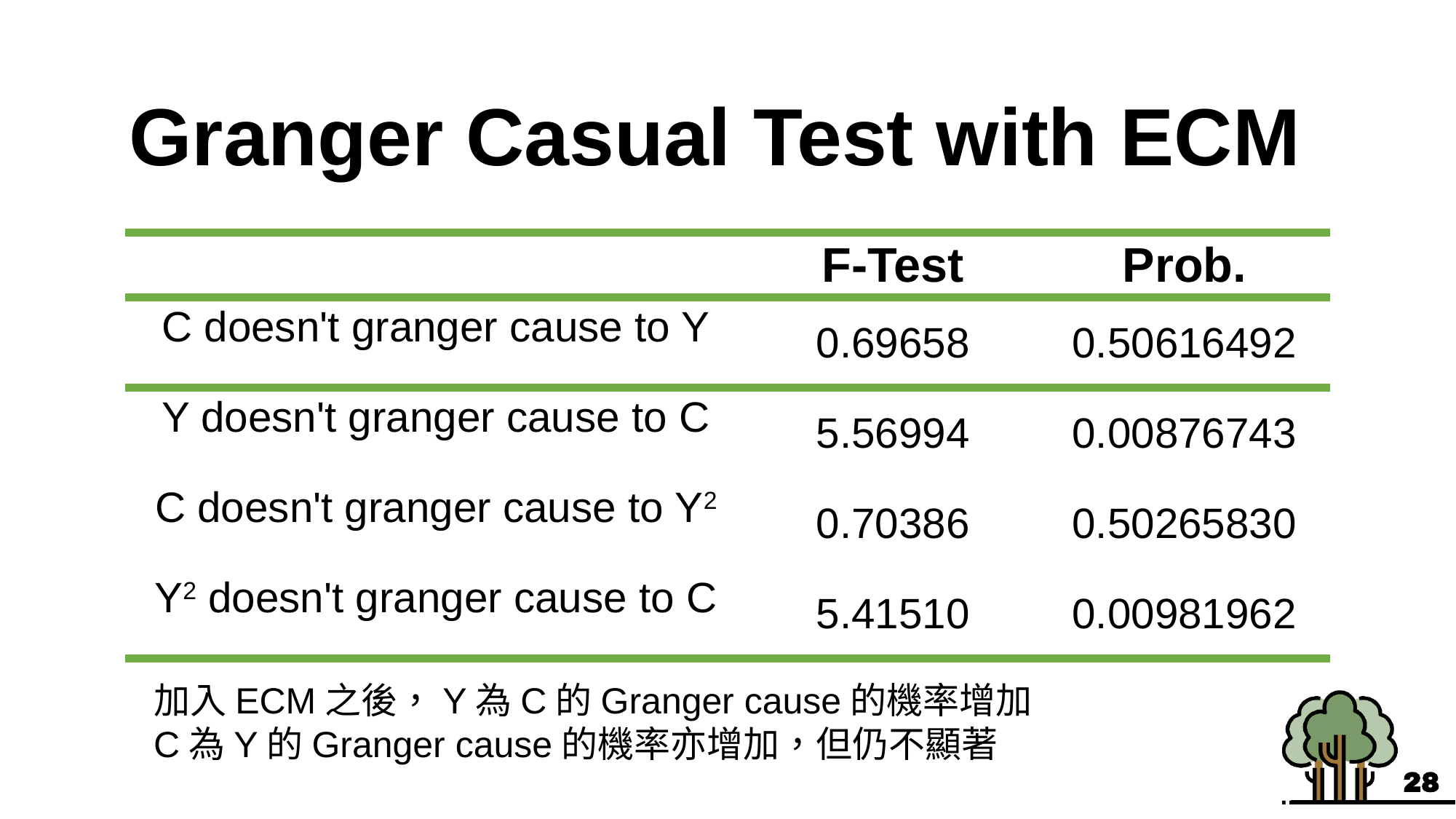

Granger Casual Test with ECM
|  | F-Test | Prob. |
| --- | --- | --- |
| C doesn't granger cause to Y | 0.69658 | 0.50616492 |
| Y doesn't granger cause to C | 5.56994 | 0.00876743 |
| C doesn't granger cause to Y2 | 0.70386 | 0.50265830 |
| Y2 doesn't granger cause to C | 5.41510 | 0.00981962 |
加入ECM之後，Y為C的Granger cause的機率增加
C為Y的Granger cause的機率亦增加，但仍不顯著
28